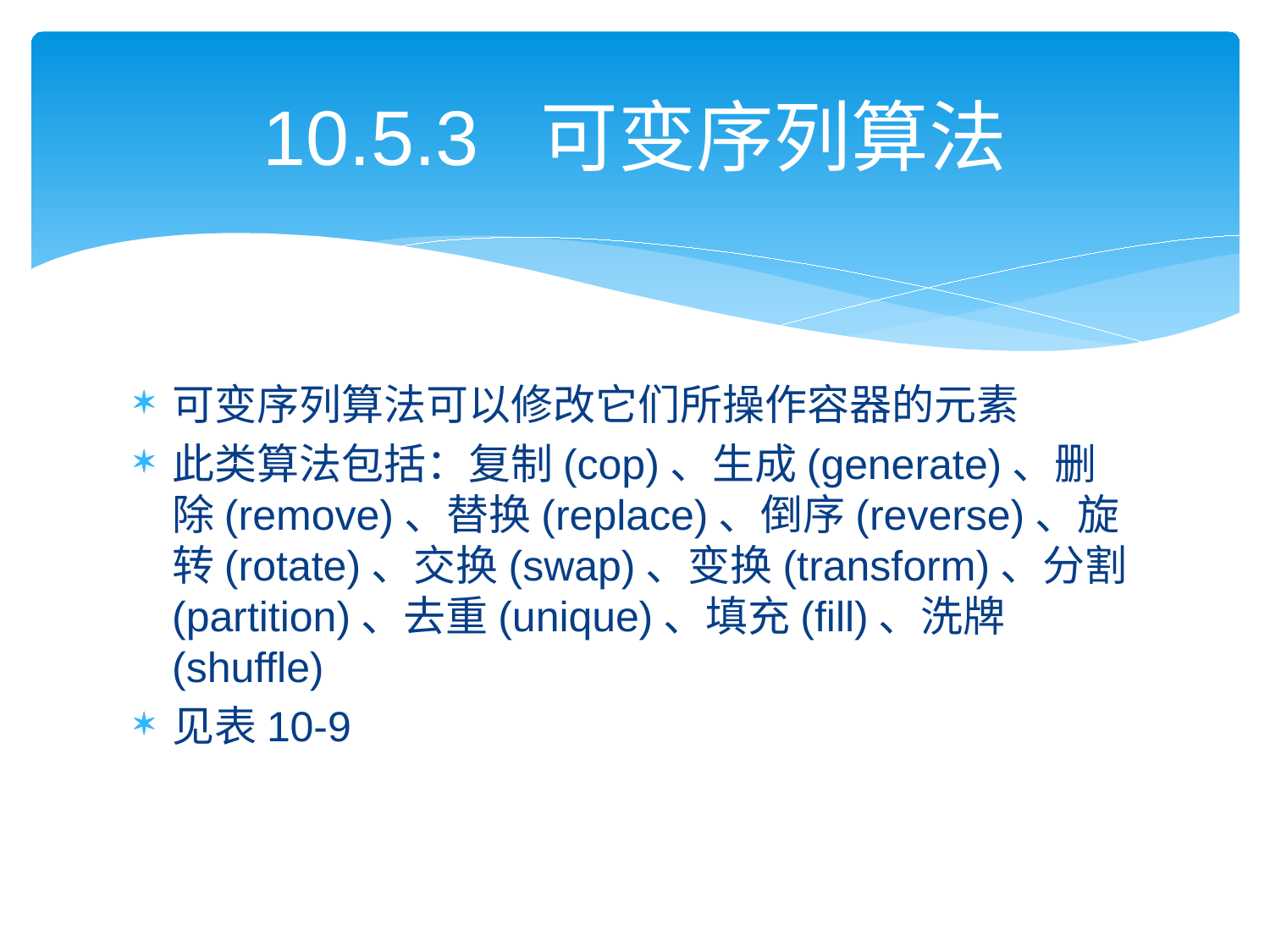

# 10.5.3  可变序列算法
可变序列算法可以修改它们所操作容器的元素
此类算法包括：复制(cop)、生成(generate)、删除(remove)、替换(replace)、倒序(reverse)、旋转(rotate)、交换(swap)、变换(transform)、分割(partition)、去重(unique)、填充(fill)、洗牌(shuffle)
见表10-9